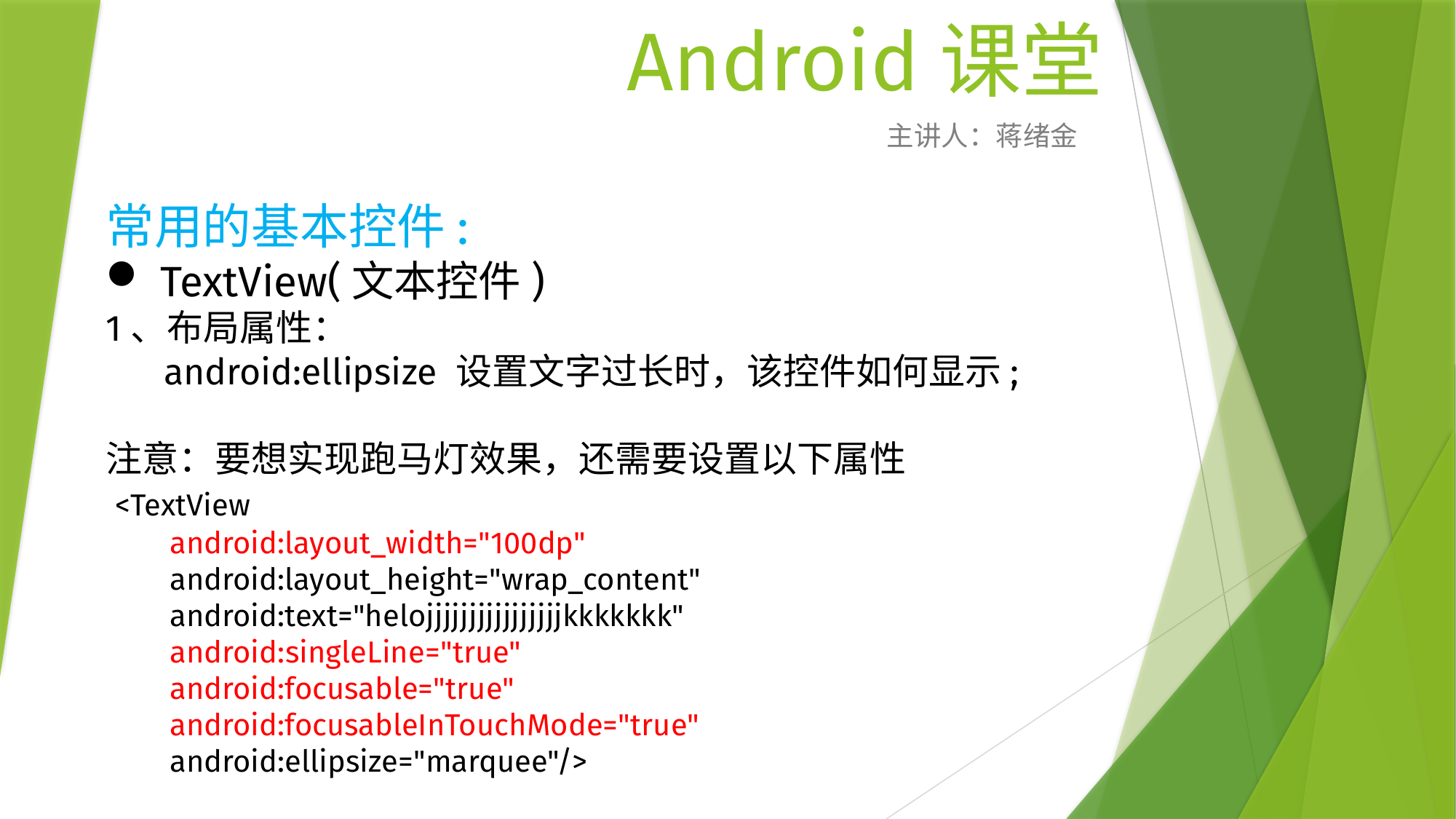

# Android课堂
主讲人：蒋绪金
常用的基本控件:
TextView(文本控件)
1、布局属性：
      android:ellipsize 设置文字过长时，该控件如何显示;

注意：要想实现跑马灯效果，还需要设置以下属性
 <TextView
        android:layout_width="100dp"
        android:layout_height="wrap_content"
        android:text="helojjjjjjjjjjjjjjjjkkkkkkk"
        android:singleLine="true"
        android:focusable="true"
        android:focusableInTouchMode="true"
        android:ellipsize="marquee"/>